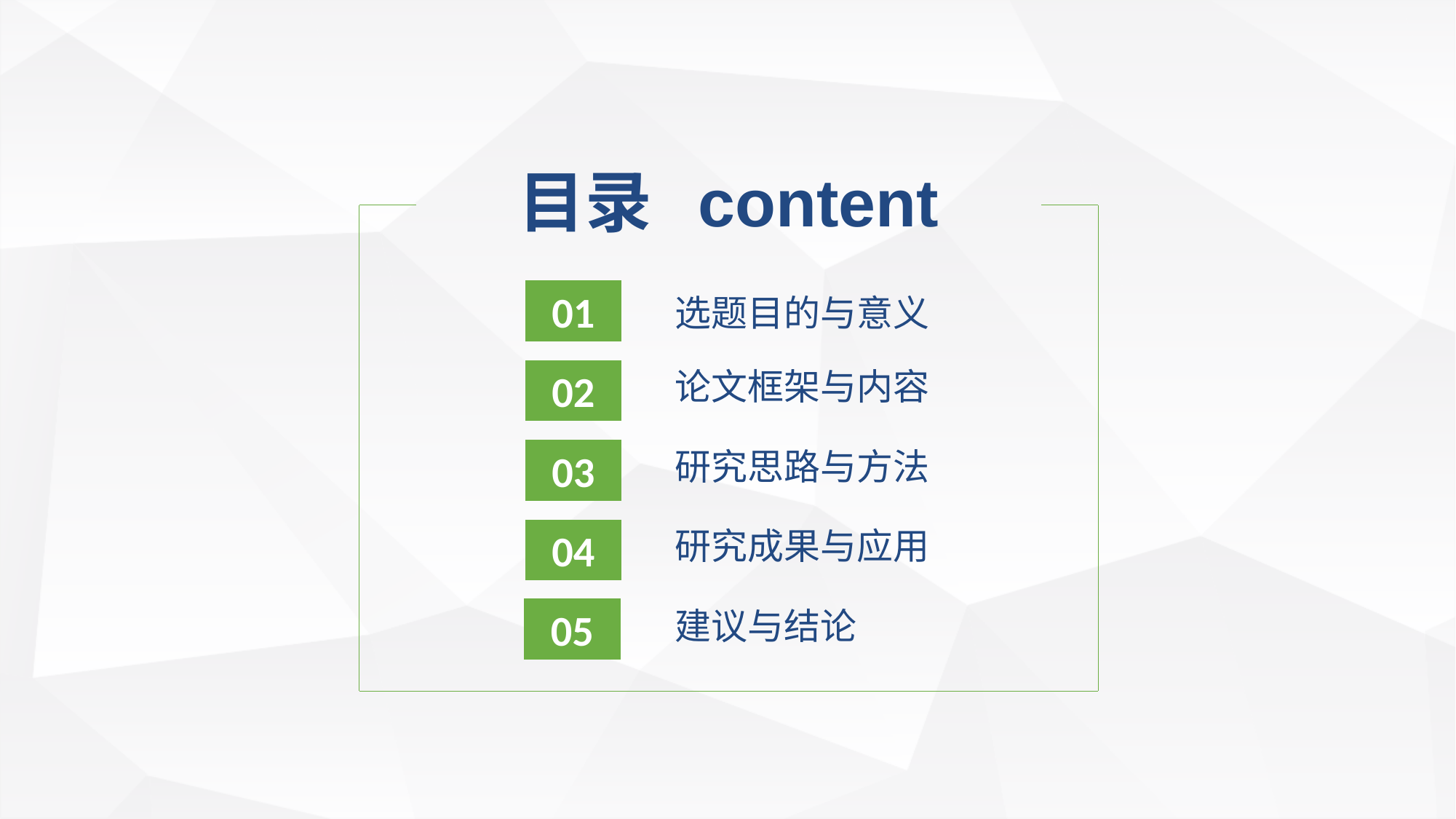

目录  content
01
选题目的与意义
论文框架与内容
02
研究思路与方法
03
研究成果与应用
04
建议与结论
05